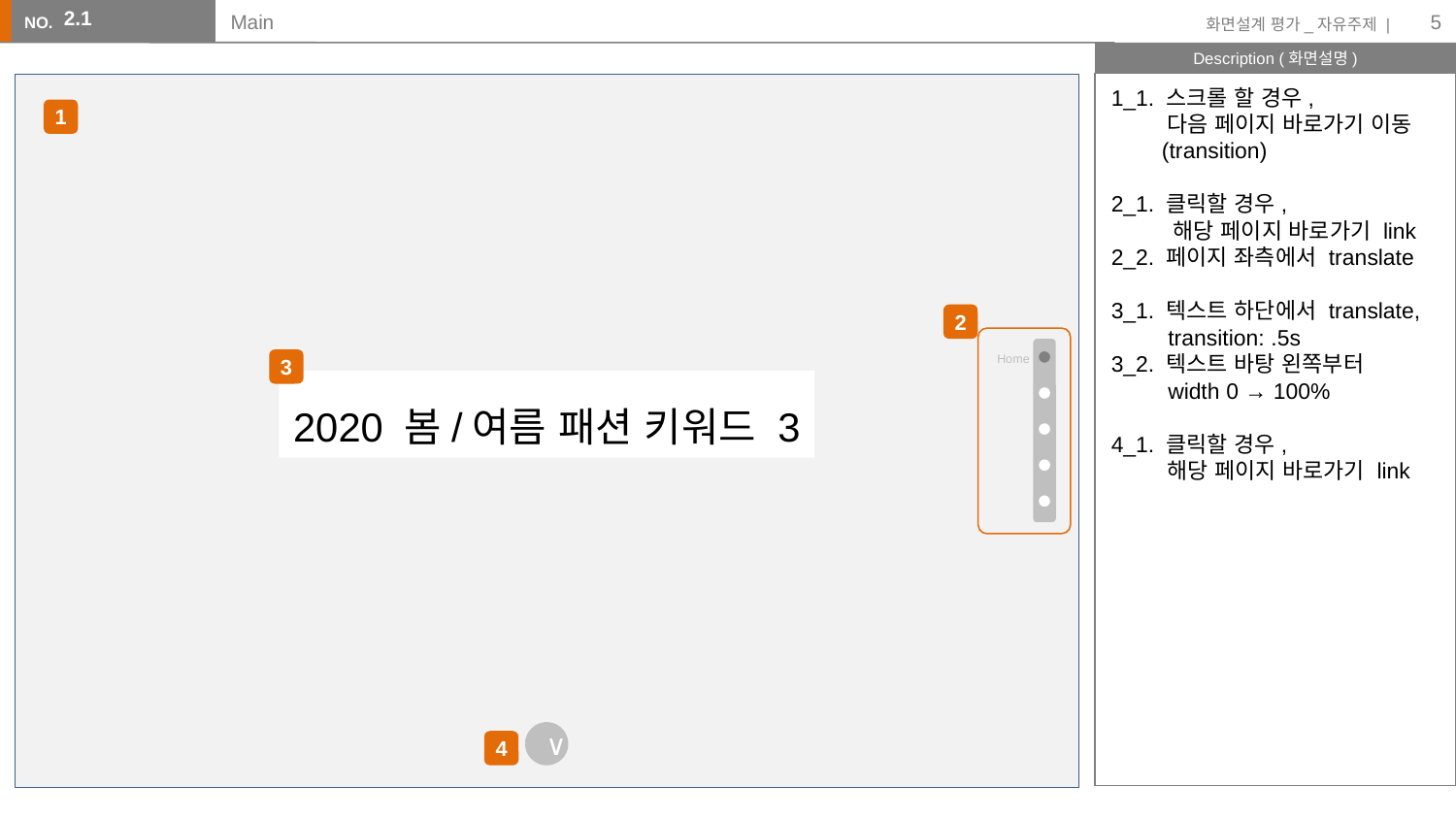

5
2.1
# Main

1_1. 스크롤 할 경우,
        다음 페이지 바로가기 이동
        (transition)

2_1. 클릭할 경우,
         해당 페이지 바로가기 link
2_2. 페이지 좌측에서 translate

3_1. 텍스트 하단에서 translate,
         transition: .5s
3_2. 텍스트 바탕 왼쪽부터
         width 0 → 100%

4_1. 클릭할 경우,
        해당 페이지 바로가기 link
1
2

Home

3

2020 봄/여름 패션 키워드 3

∨
4